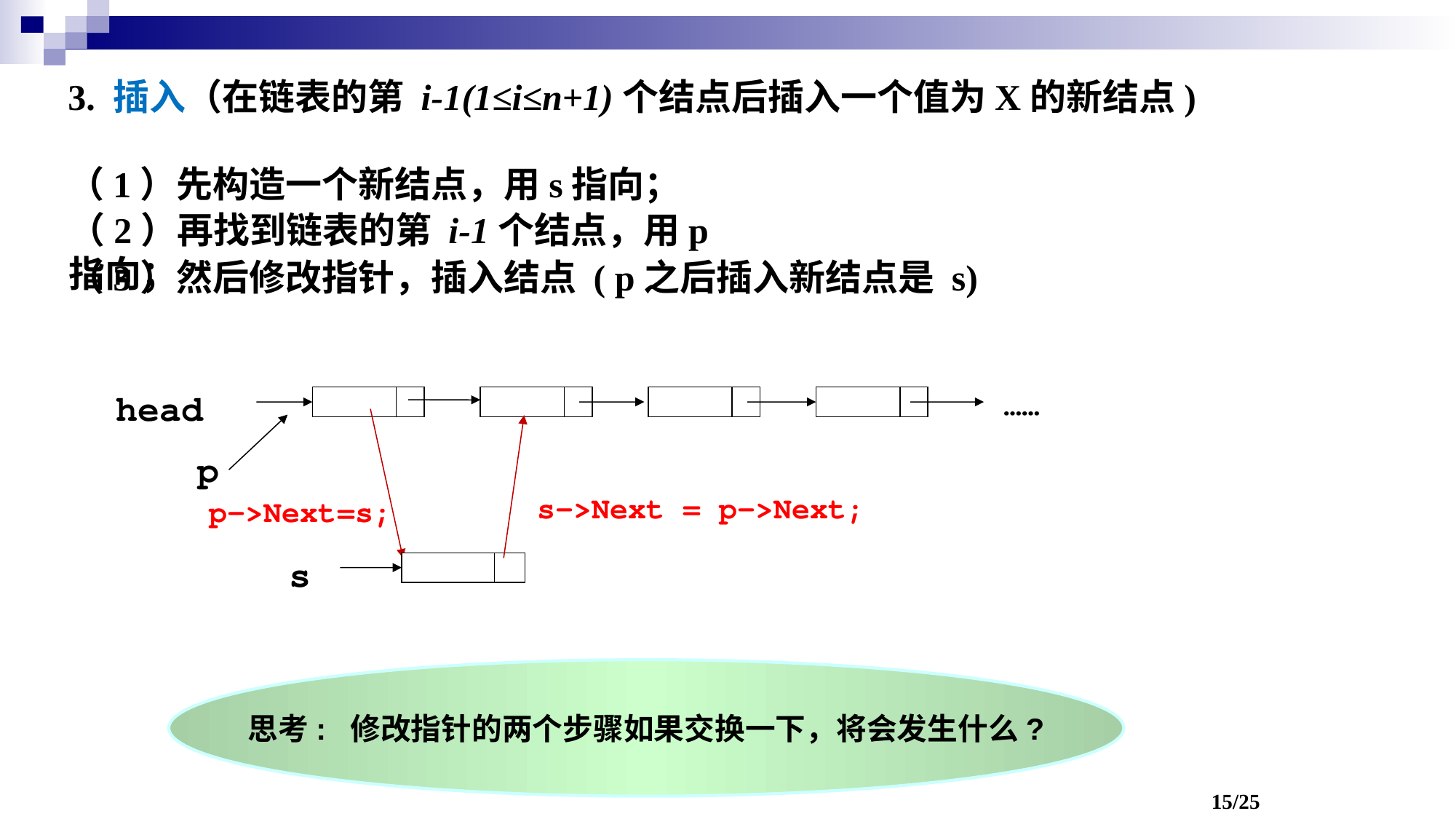

3. 插入（在链表的第 i-1(1≤i≤n+1)个结点后插入一个值为X的新结点)
（1）先构造一个新结点，用s指向；
（2）再找到链表的第 i-1个结点，用p指向；
（3）然后修改指针，插入结点 ( p之后插入新结点是 s)
head
……

p
s

s->Next = p->Next;
p->Next=s;
思考:  修改指针的两个步骤如果交换一下，将会发生什么?
15/25